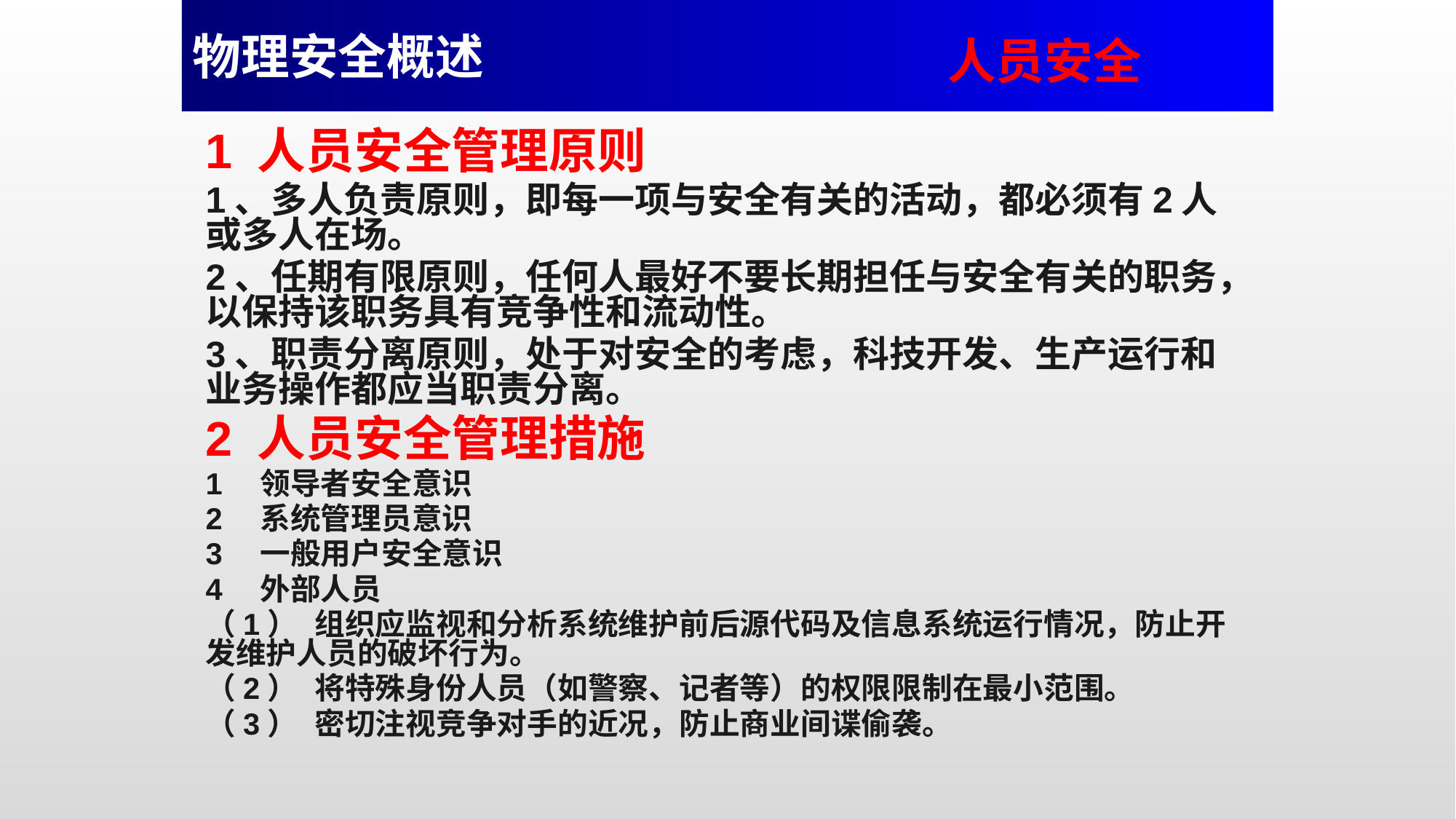

物理安全概述
人员安全
1 人员安全管理原则
1、多人负责原则，即每一项与安全有关的活动，都必须有2人或多人在场。
2、任期有限原则，任何人最好不要长期担任与安全有关的职务，以保持该职务具有竞争性和流动性。
3、职责分离原则，处于对安全的考虑，科技开发、生产运行和业务操作都应当职责分离。
2 人员安全管理措施
领导者安全意识
系统管理员意识
一般用户安全意识
外部人员
（1）	组织应监视和分析系统维护前后源代码及信息系统运行情况，防止开发维护人员的破坏行为。
（2）	将特殊身份人员（如警察、记者等）的权限限制在最小范围。
（3）	密切注视竞争对手的近况，防止商业间谍偷袭。